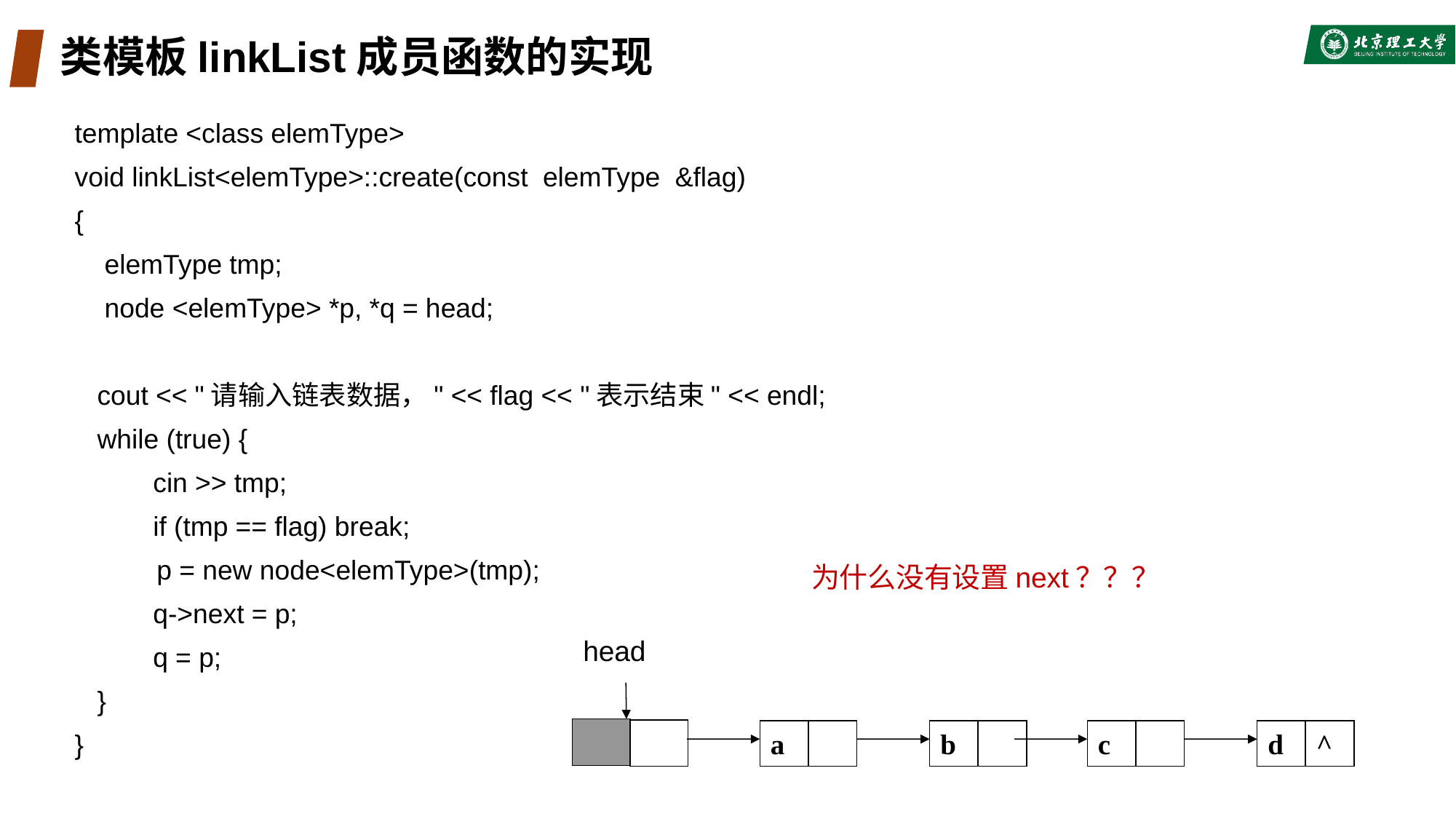

# 类模板linkList成员函数的实现
template <class elemType>
void linkList<elemType>::create(const  elemType  &flag)
{
    elemType tmp;
    node <elemType> *p, *q = head;

   cout << "请输入链表数据，" << flag << "表示结束" << endl;
   while (true) {
	       cin >> tmp;
	       if (tmp == flag) break;
           p = new node<elemType>(tmp);
	       q->next = p;
	       q = p;
   }
}
为什么没有设置next？？？
head

a

b

c

d
^